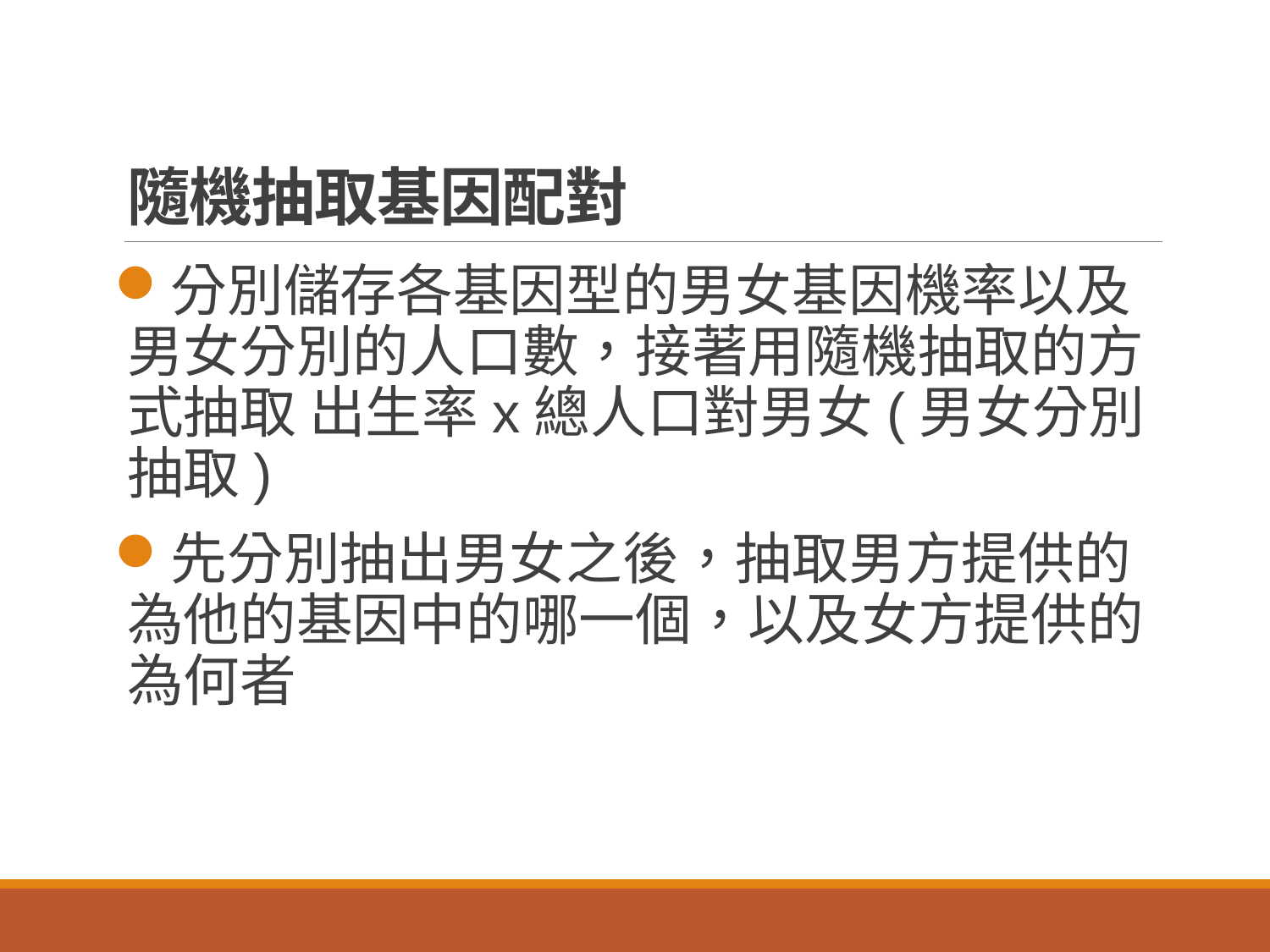

# 隨機抽取基因配對
分別儲存各基因型的男女基因機率以及男女分別的人口數，接著用隨機抽取的方式抽取 出生率x總人口對男女(男女分別抽取)
先分別抽出男女之後，抽取男方提供的為他的基因中的哪一個，以及女方提供的為何者